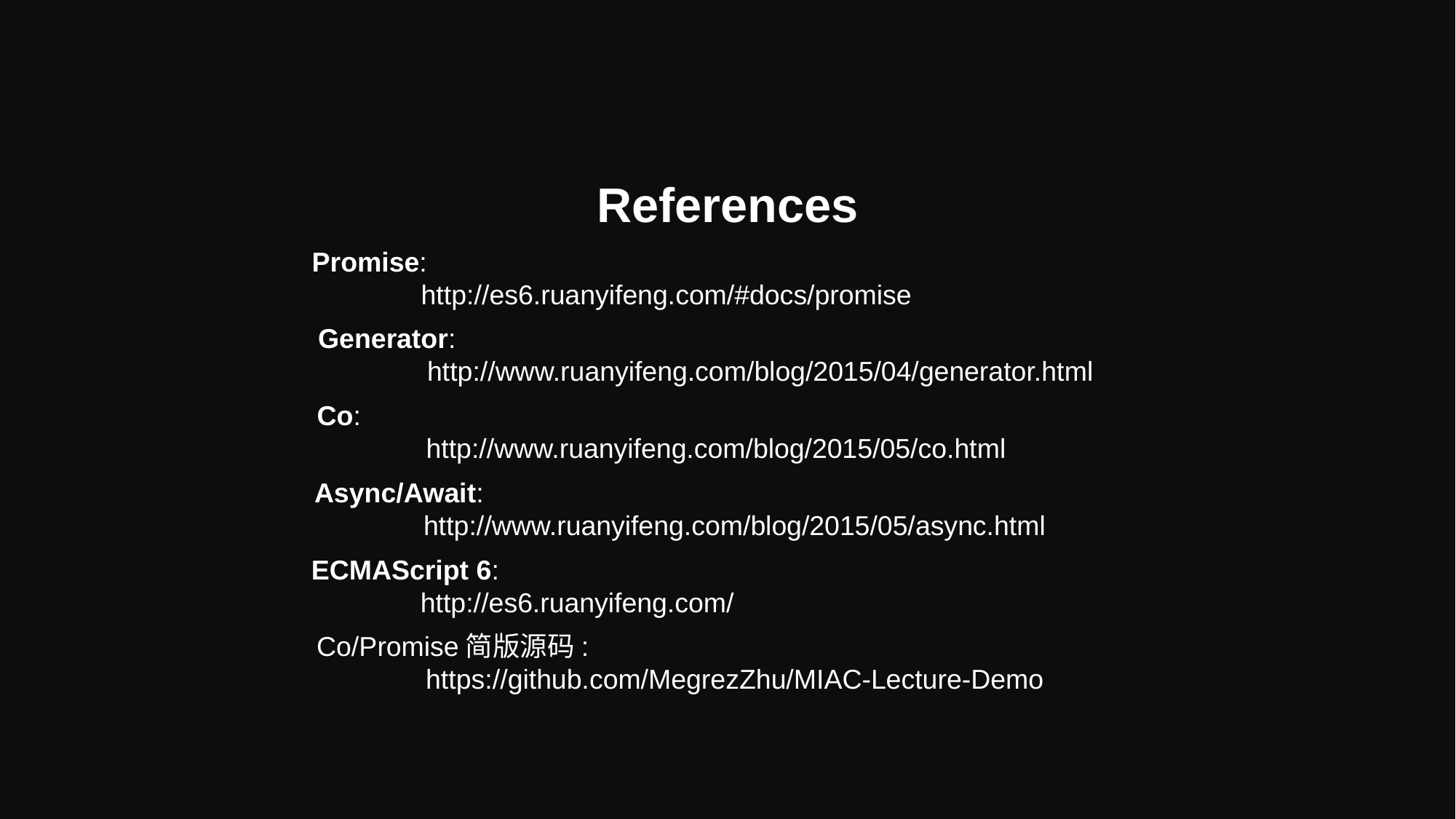

References
Promise:
	http://es6.ruanyifeng.com/#docs/promise
Generator:
	http://www.ruanyifeng.com/blog/2015/04/generator.html
Co:
	http://www.ruanyifeng.com/blog/2015/05/co.html
Async/Await:
	http://www.ruanyifeng.com/blog/2015/05/async.html
ECMAScript 6:
	http://es6.ruanyifeng.com/
Co/Promise简版源码:
	https://github.com/MegrezZhu/MIAC-Lecture-Demo